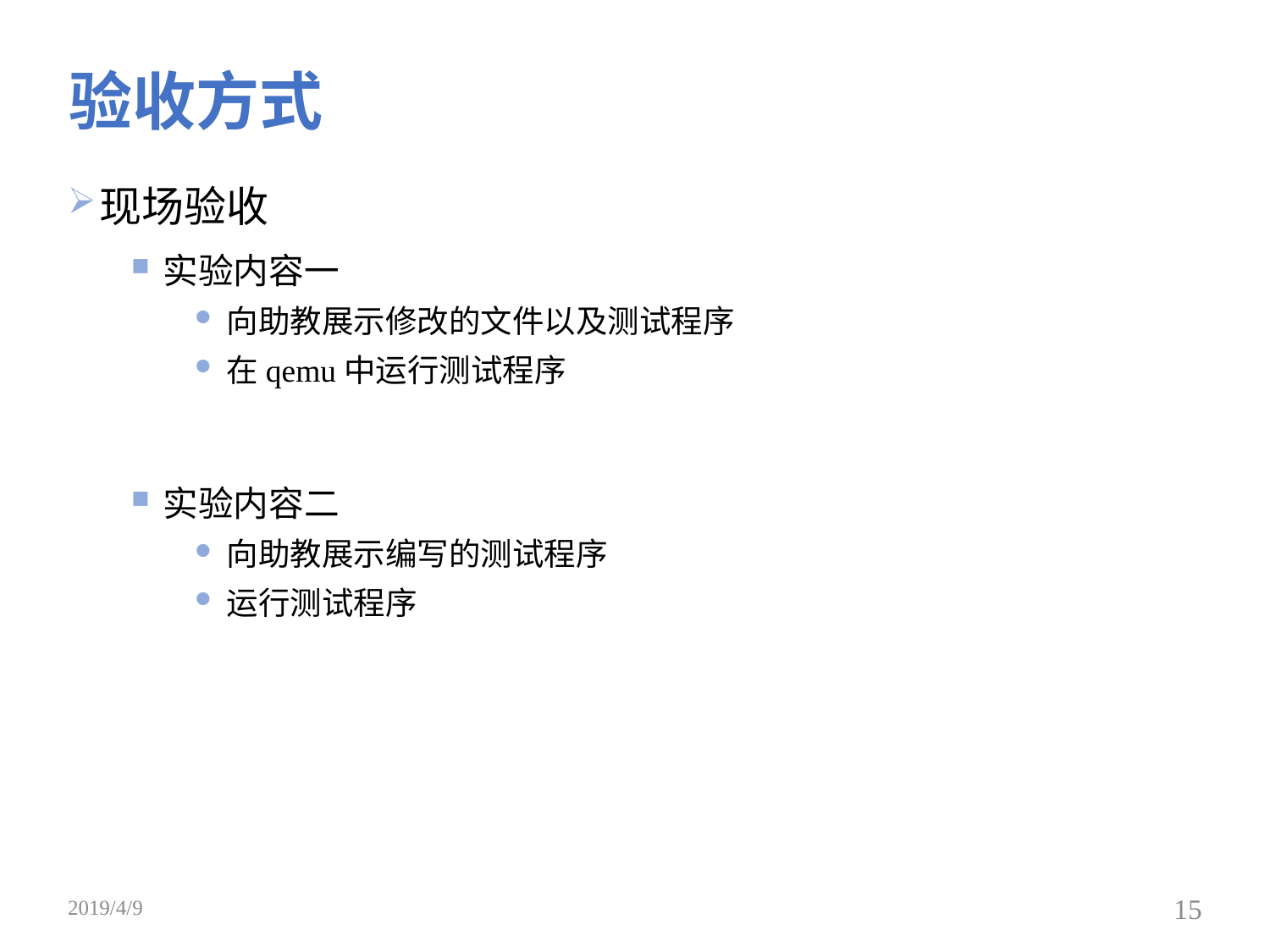

# 验收方式
现场验收
实验内容一
向助教展示修改的文件以及测试程序
在qemu中运行测试程序

实验内容二
向助教展示编写的测试程序
运行测试程序
2019/4/9
15